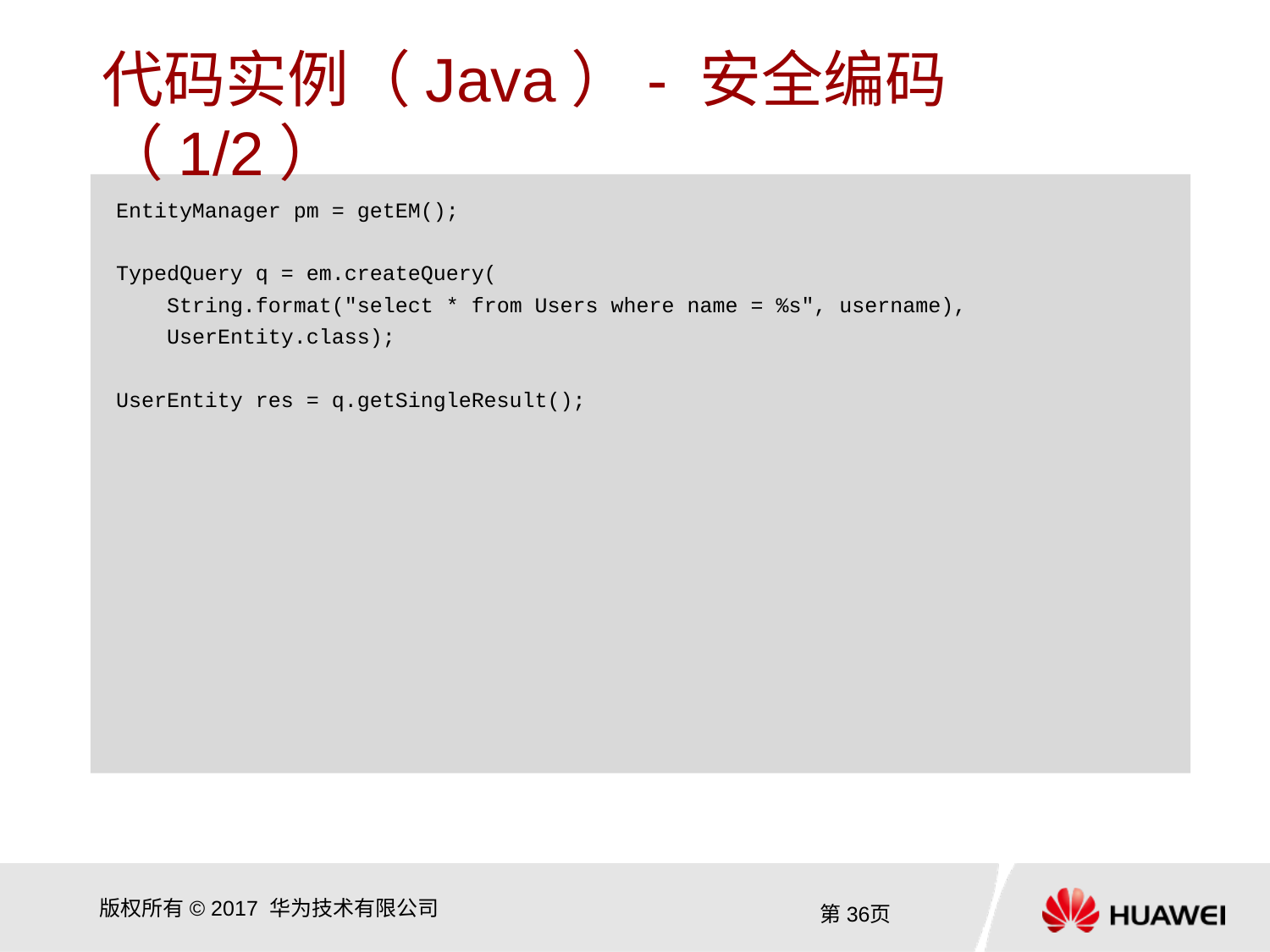

# 代码实例（Java）- 安全编码（1/2）

EntityManager pm = getEM();

TypedQuery q = em.createQuery(
    String.format("select * from Users where name = %s", username),
    UserEntity.class);

UserEntity res = q.getSingleResult();